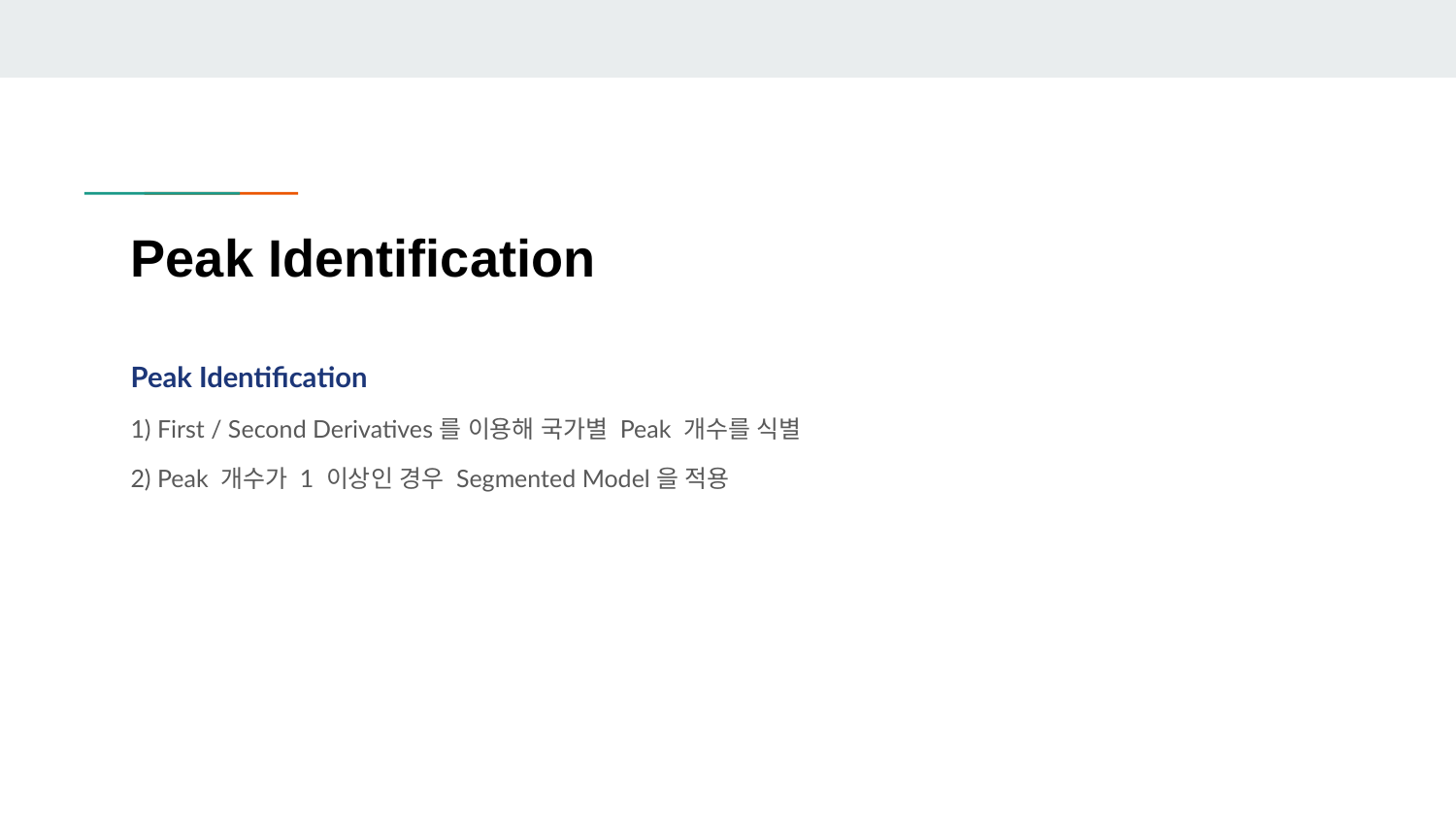

# Peak Identification

Peak Identification
1) First / Second Derivatives를 이용해 국가별 Peak 개수를 식별
2) Peak 개수가 1 이상인 경우 Segmented Model을 적용